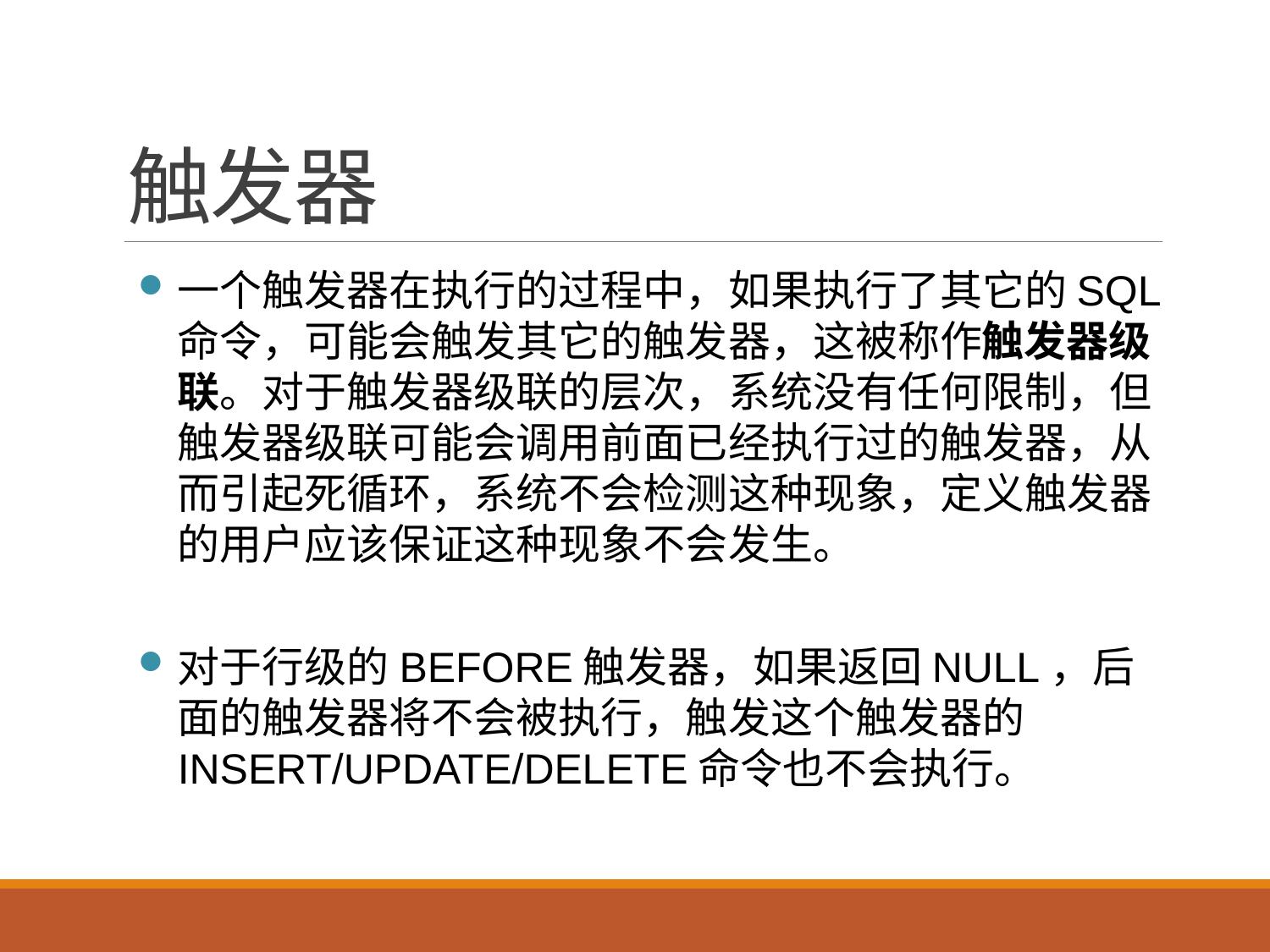

# 触发器
一个触发器在执行的过程中，如果执行了其它的SQL命令，可能会触发其它的触发器，这被称作触发器级联。对于触发器级联的层次，系统没有任何限制，但触发器级联可能会调用前面已经执行过的触发器，从而引起死循环，系统不会检测这种现象，定义触发器的用户应该保证这种现象不会发生。

对于行级的BEFORE触发器，如果返回NULL，后面的触发器将不会被执行，触发这个触发器的INSERT/UPDATE/DELETE命令也不会执行。